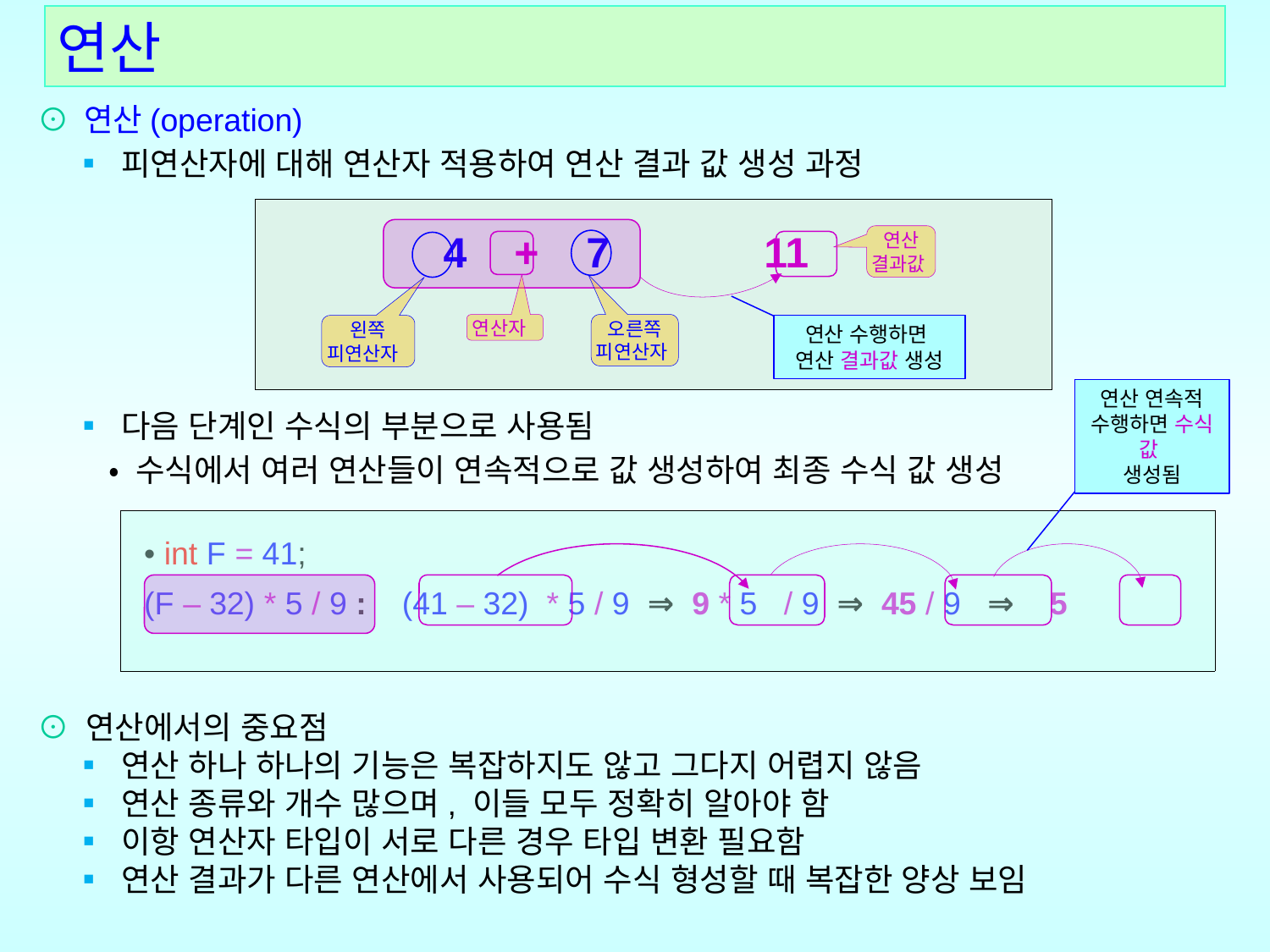

연산
⊙ 연산(operation)
    ▪ 피연산자에 대해 연산자 적용하여 연산 결과 값 생성 과정

    ▪ 다음 단계인 수식의 부분으로 사용됨
        • 수식에서 여러 연산들이 연속적으로 값 생성하여 최종 수식 값 생성
            • int F = 41;
            (F – 32) * 5 / 9 :    (41 – 32)  * 5 / 9  ⇒  9 * 5   / 9  ⇒  45 / 9   ⇒    5

⊙ 연산에서의 중요점
    ▪ 연산 하나 하나의 기능은 복잡하지도 않고 그다지 어렵지 않음
    ▪ 연산 종류와 개수 많으며, 이들 모두 정확히 알아야 함
    ▪ 이항 연산자 타입이 서로 다른 경우 타입 변환 필요함
    ▪ 연산 결과가 다른 연산에서 사용되어 수식 형성할 때 복잡한 양상 보임

|  |
| --- |
 4    +    7             11

연산 결과값

연산자
오른쪽
피연산자
연산 수행하면
연산 결과값 생성
왼쪽
피연산자
연산 연속적
수행하면 수식 값
생성됨
|  |
| --- |